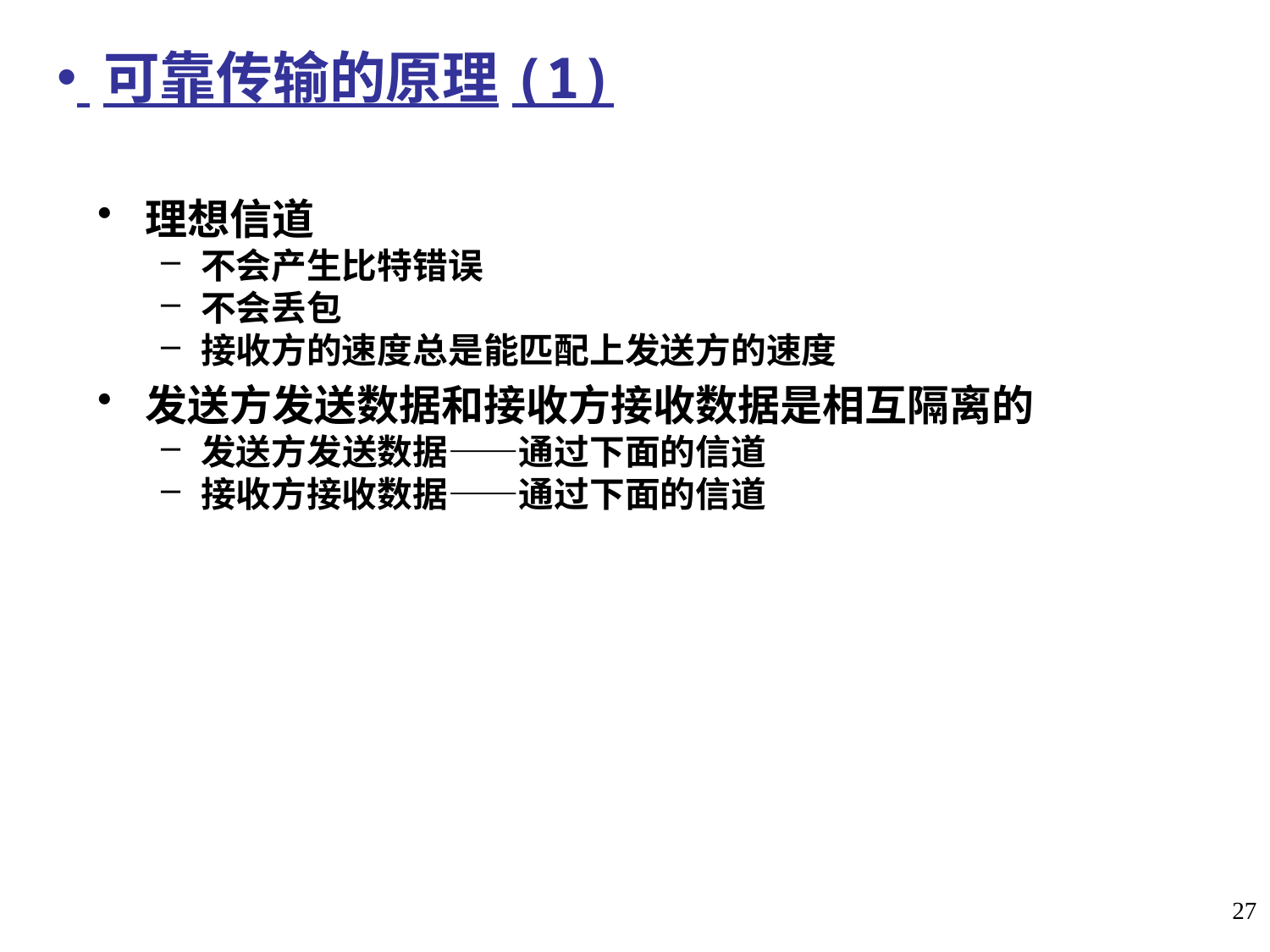

可靠传输的原理(1)
理想信道
不会产生比特错误
不会丢包
接收方的速度总是能匹配上发送方的速度
发送方发送数据和接收方接收数据是相互隔离的
发送方发送数据——通过下面的信道
接收方接收数据——通过下面的信道
27